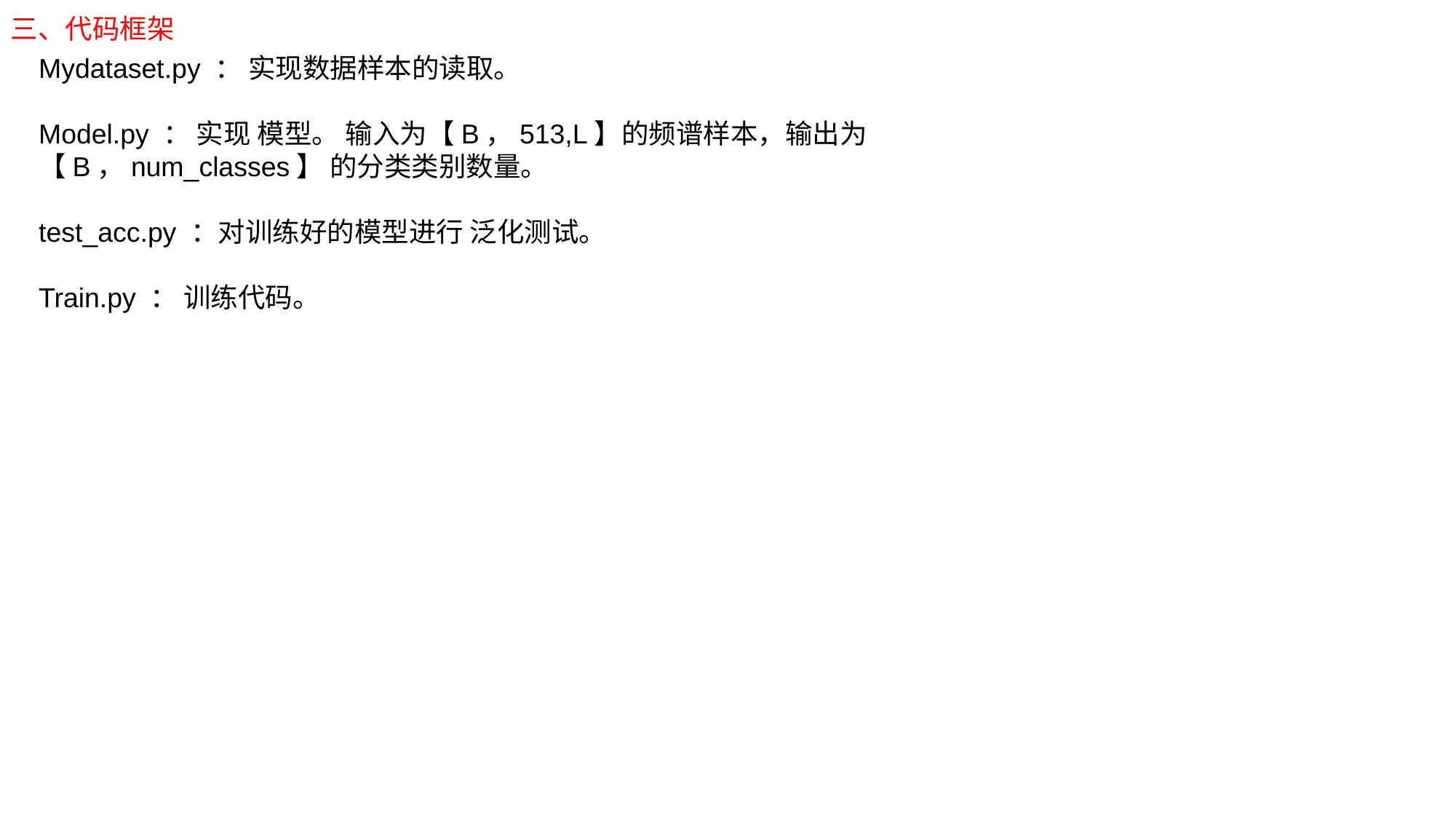

三、代码框架

Mydataset.py ： 实现数据样本的读取。

Model.py ： 实现 模型。 输入为【B，513,L】的频谱样本，输出为【B，num_classes】 的分类类别数量。

test_acc.py ：对训练好的模型进行 泛化测试。

Train.py ： 训练代码。